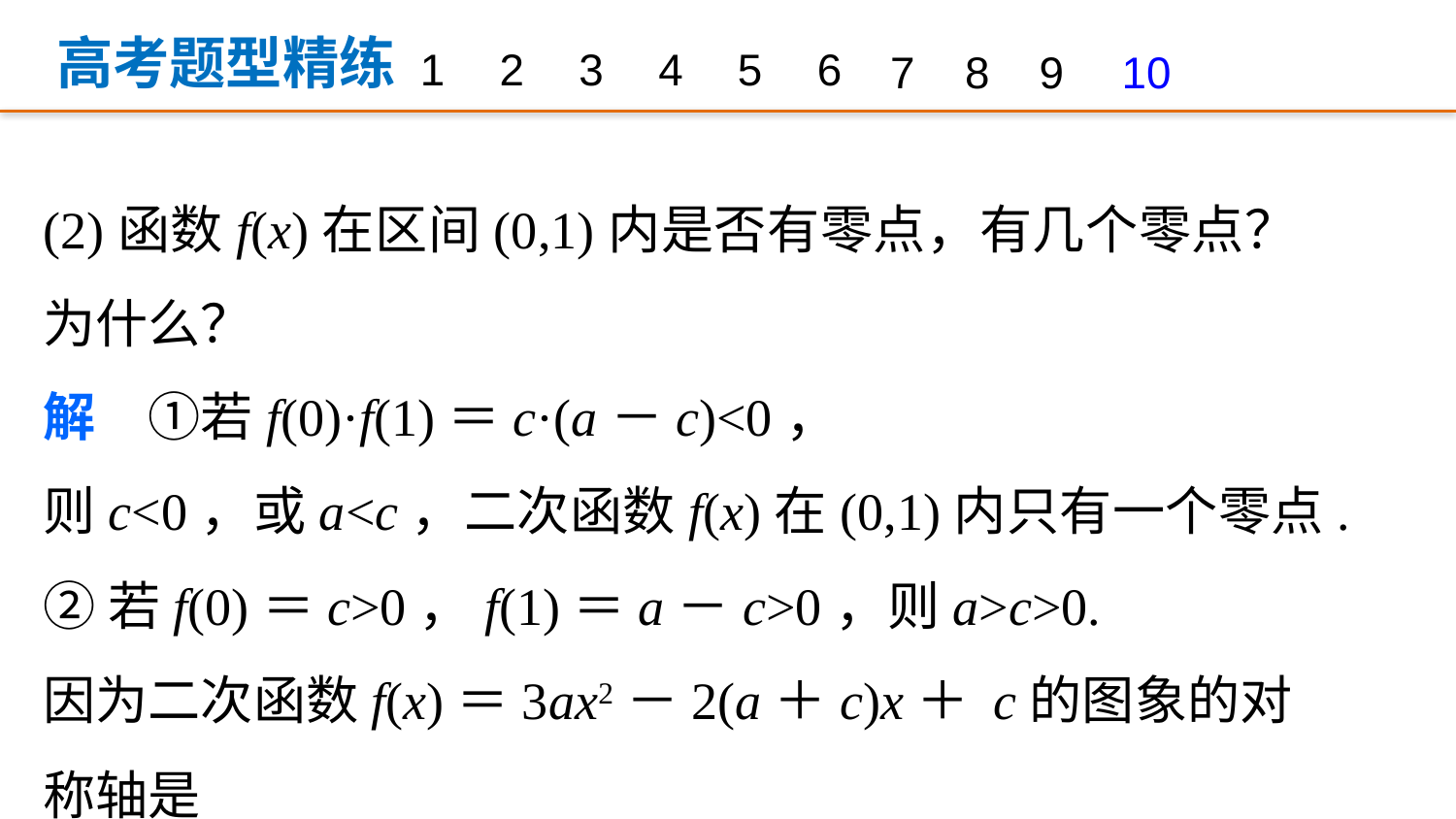

高考题型精练
1
2
3
4
5
6
7
8
9
10
(2)函数f(x)在区间(0,1)内是否有零点，有几个零点？为什么？
解　①若f(0)·f(1)＝c·(a－c)<0，
则c<0，或a<c，二次函数f(x)在(0,1)内只有一个零点.
②若f(0)＝c>0，f(1)＝a－c>0，则a>c>0.
因为二次函数f(x)＝3ax2－2(a＋c)x＋ c的图象的对称轴是